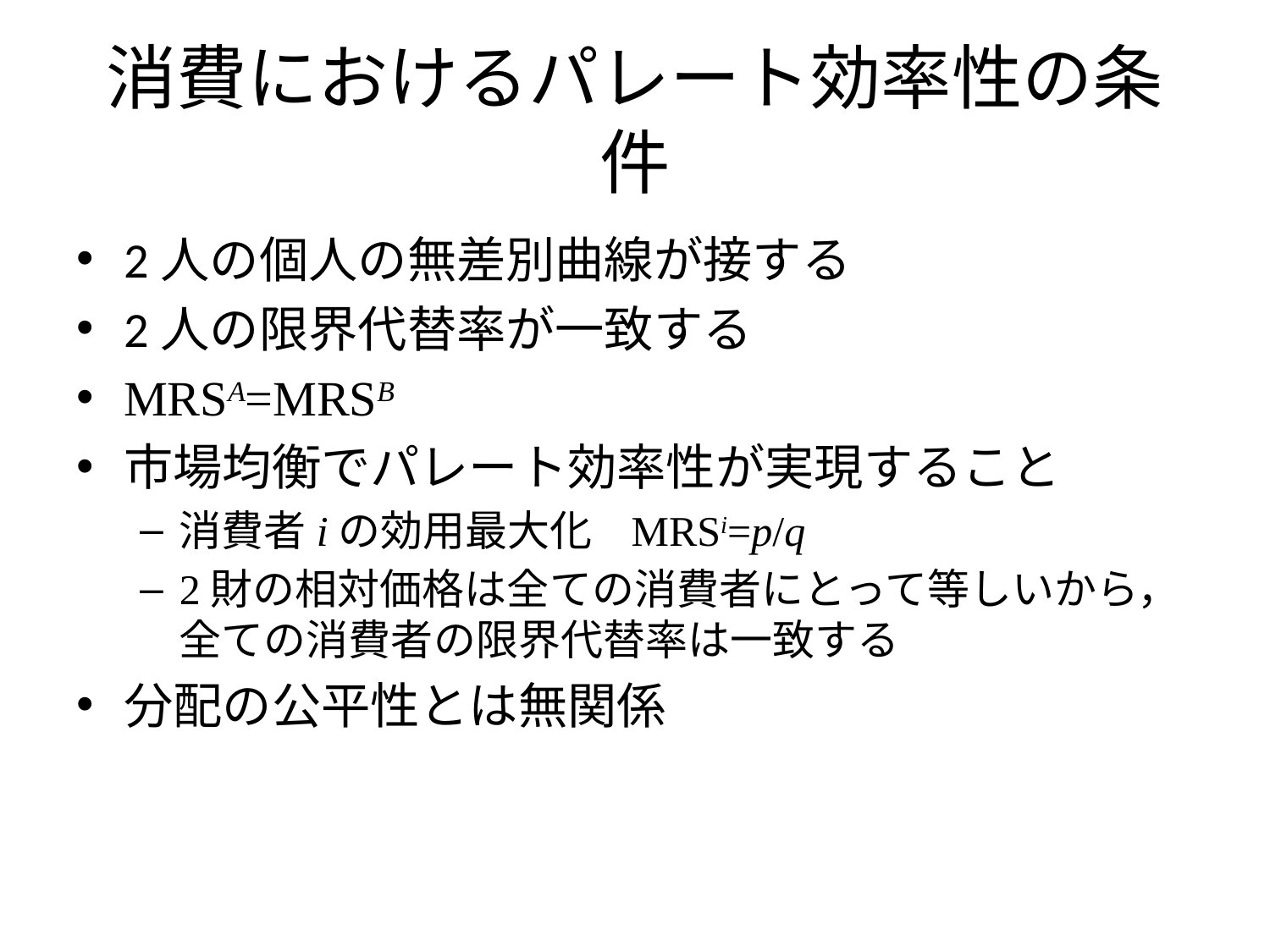

# 消費におけるパレート効率性の条件
2人の個人の無差別曲線が接する
2人の限界代替率が一致する
MRSA=MRSB
市場均衡でパレート効率性が実現すること
消費者iの効用最大化   MRSi=p/q
2財の相対価格は全ての消費者にとって等しいから，全ての消費者の限界代替率は一致する
分配の公平性とは無関係